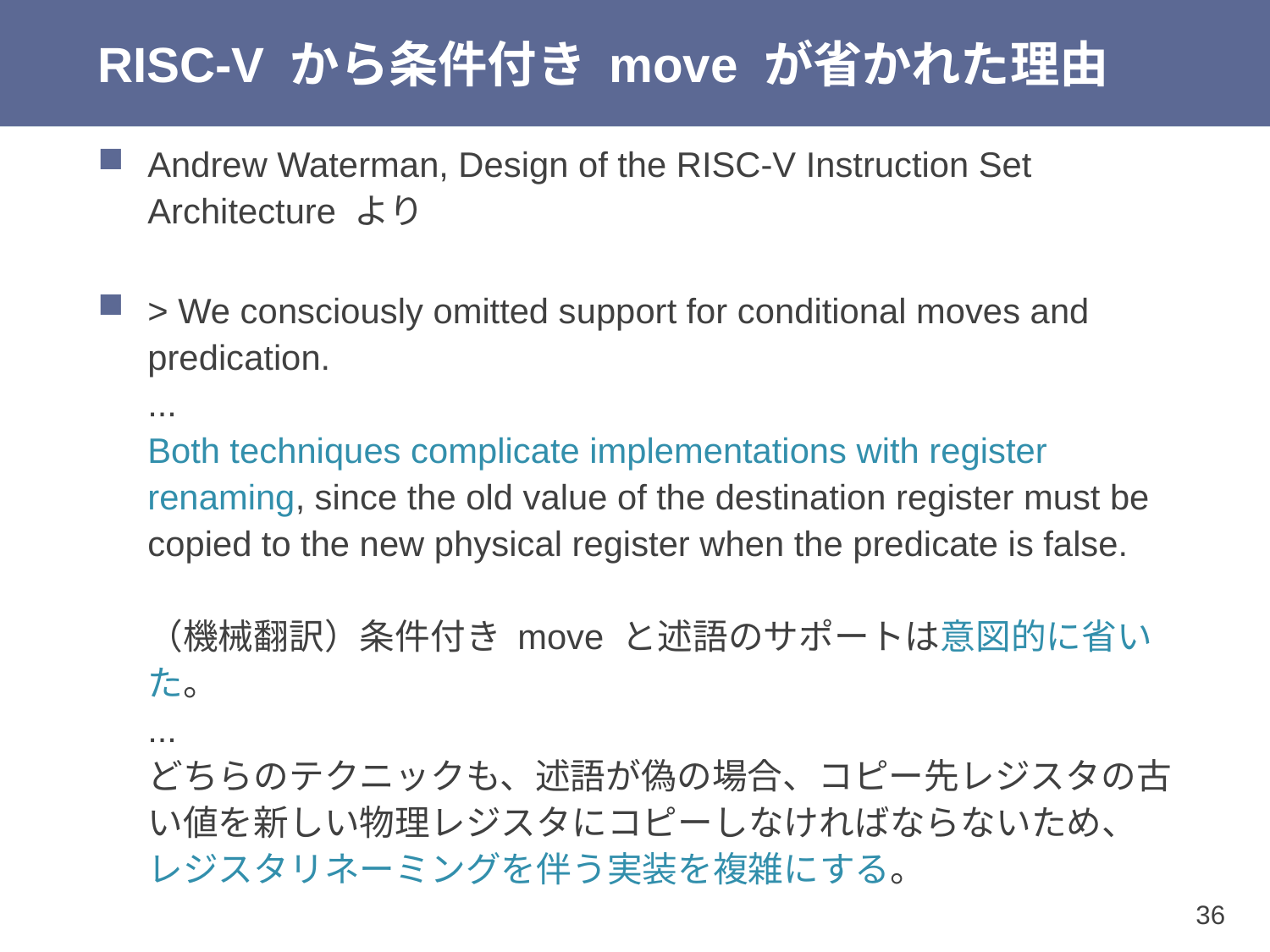

# RISC-V から条件付き move が省かれた理由
Andrew Waterman, Design of the RISC-V Instruction Set Architecture より
> We consciously omitted support for conditional moves and predication.
...
Both techniques complicate implementations with register renaming, since the old value of the destination register must be copied to the new physical register when the predicate is false.
（機械翻訳）条件付き move と述語のサポートは意図的に省いた。
...
どちらのテクニックも、述語が偽の場合、コピー先レジスタの古い値を新しい物理レジスタにコピーしなければならないため、レジスタリネーミングを伴う実装を複雑にする。